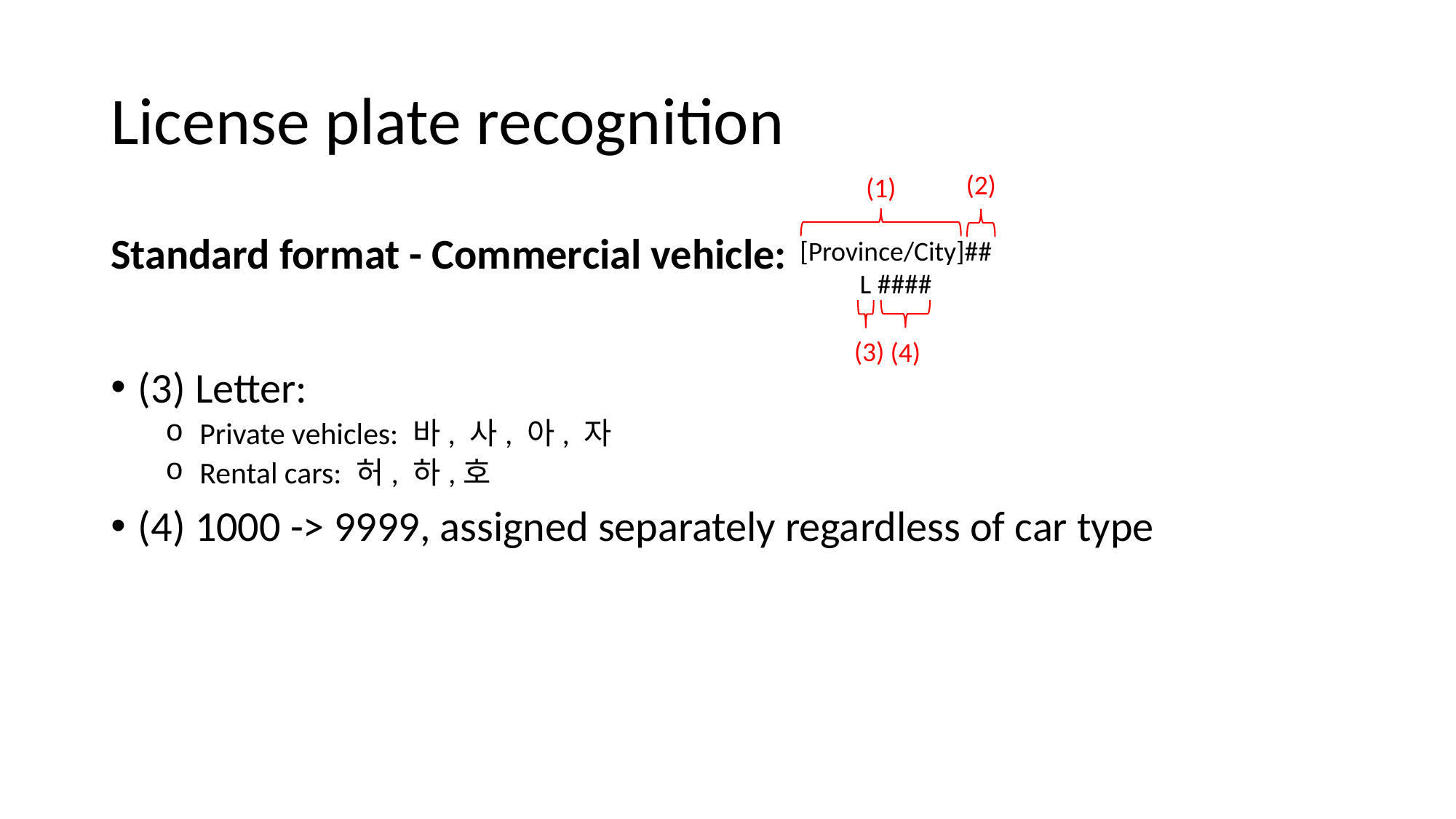

# License plate recognition

(2)
(1)

[Province/City]##
L ####

(3)
(4)
Standard format - Commercial vehicle:

(3) Letter:
Private vehicles: 바, 사, 아, 자
Rental cars: 허, 하,호
(4) 1000 -> 9999, assigned separately regardless of car type